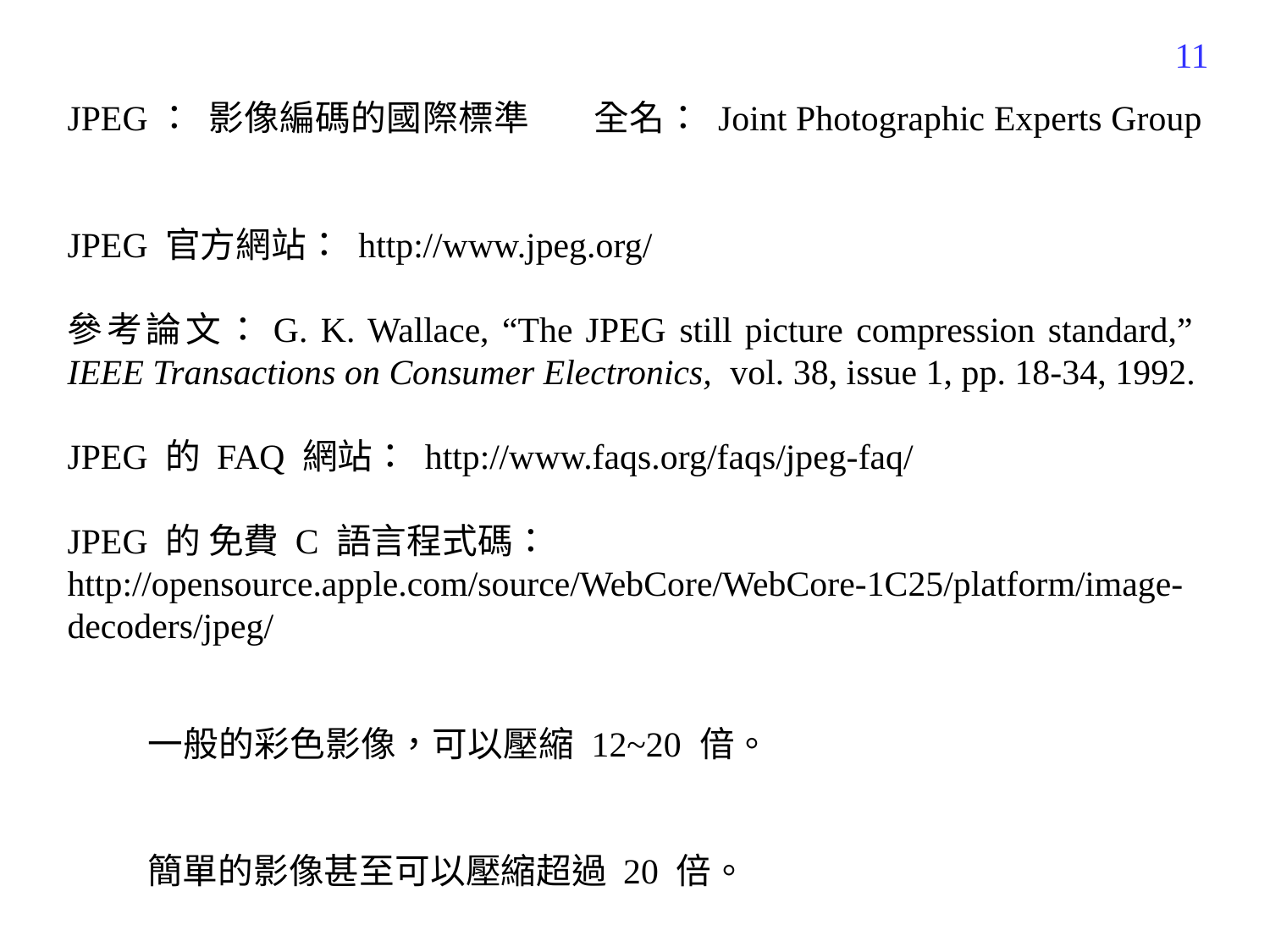

11
JPEG：  影像編碼的國際標準        全名： Joint Photographic Experts Group

JPEG 官方網站： http://www.jpeg.org/

參考論文：G. K. Wallace, “The JPEG still picture compression standard,”  IEEE Transactions on Consumer Electronics,  vol. 38, issue 1, pp. 18-34, 1992.

JPEG 的 FAQ 網站： http://www.faqs.org/faqs/jpeg-faq/

JPEG 的 免費 C 語言程式碼：
http://opensource.apple.com/source/WebCore/WebCore-1C25/platform/image-decoders/jpeg/
一般的彩色影像，可以壓縮 12~20 偣。

簡單的影像甚至可以壓縮超過 20 倍。